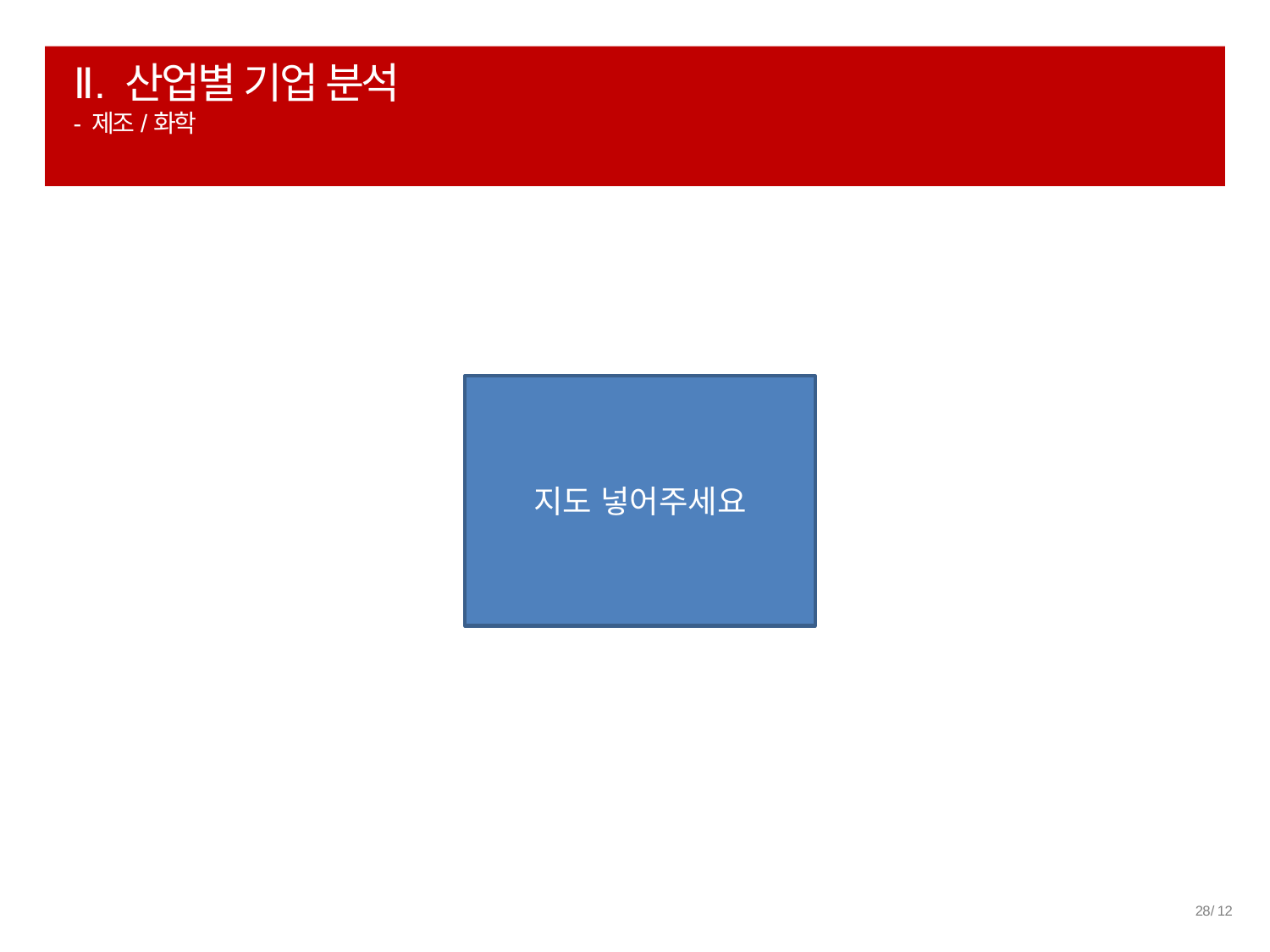

# Ⅱ. 산업별 기업 분석 - 제조/화학
지도 넣어주세요
28/ 12